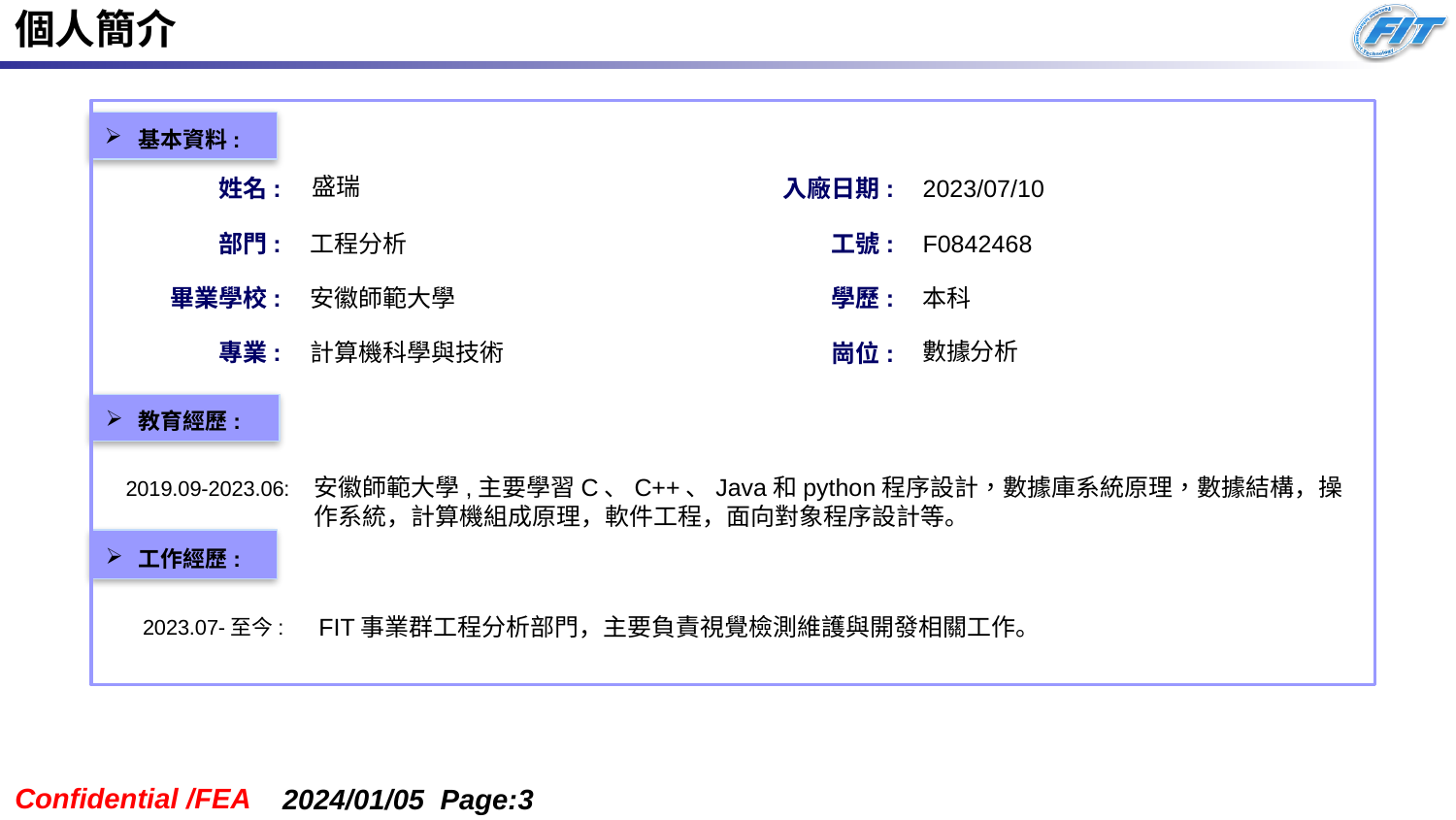

個人簡介

  基本資料:
姓名:

入廠日期:

2023/07/10
部門:

工程分析
工號:
F0842468
畢業學校:

安徽師範大學
學歷:
本科

專業:
計算機科學與技術
崗位:

  教育經歷:

安徽師範大學,主要學習C、C++、Java和python程序設計，數據庫系統原理，數據結構，操作系統，計算機組成原理，軟件工程，面向對象程序設計等。

2019.09-2023.06:

  工作經歷:

FIT事業群工程分析部門，主要負責視覺檢測維護與開發相關工作。
2023.07-至今:

盛瑞
數據分析